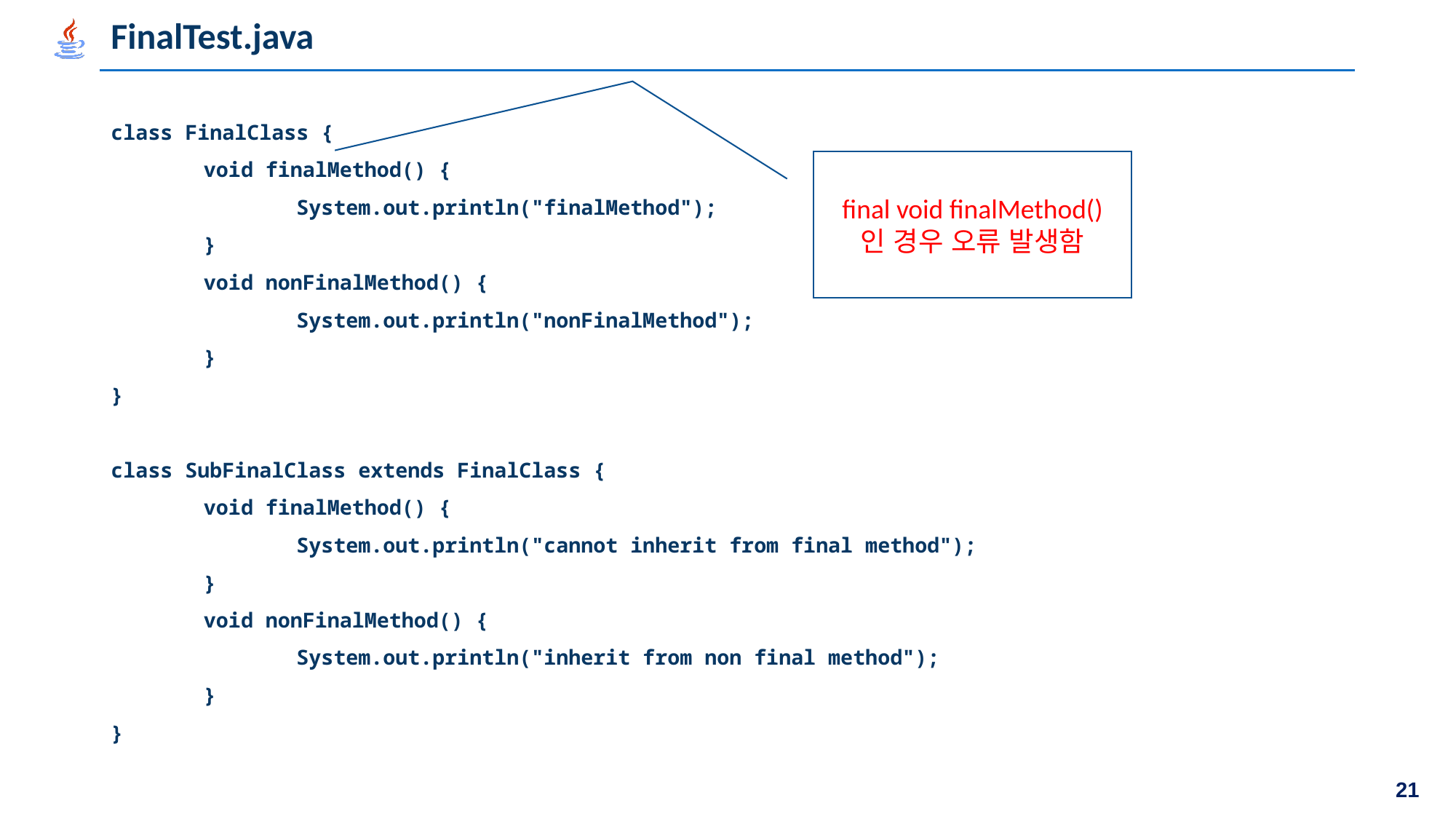

# FinalTest.java

class FinalClass {
	void finalMethod() {
		System.out.println("finalMethod");
	}
	void nonFinalMethod() {
		System.out.println("nonFinalMethod");
	}
}

class SubFinalClass extends FinalClass {
	void finalMethod() {
		System.out.println("cannot inherit from final method");
	}
	void nonFinalMethod() {
		System.out.println("inherit from non final method");
	}
}
final void finalMethod() 인 경우 오류 발생함
21